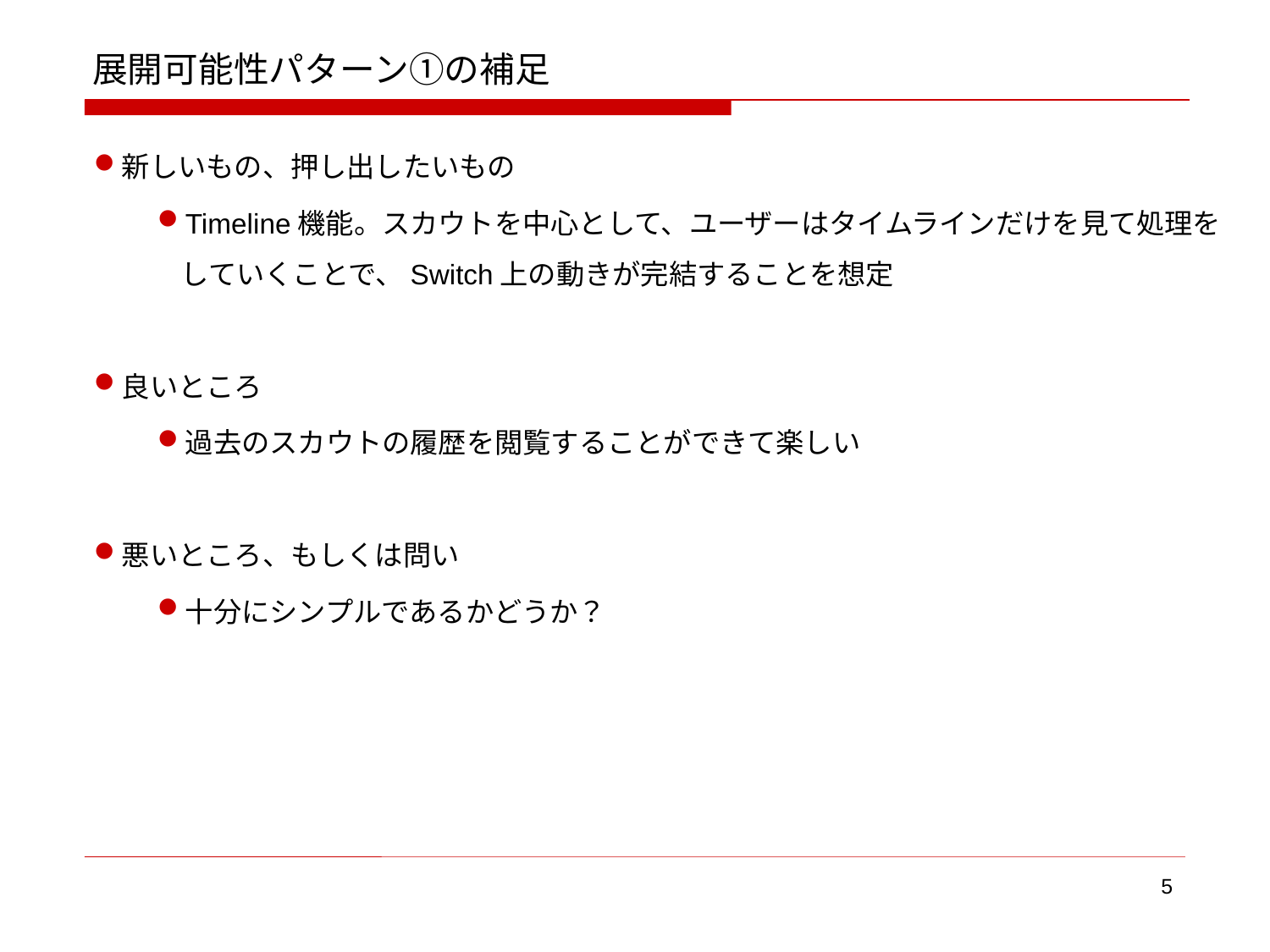

展開可能性パターン①の補足
新しいもの、押し出したいもの
Timeline機能。スカウトを中心として、ユーザーはタイムラインだけを見て処理をしていくことで、Switch上の動きが完結することを想定

良いところ
過去のスカウトの履歴を閲覧することができて楽しい

悪いところ、もしくは問い
十分にシンプルであるかどうか？
5